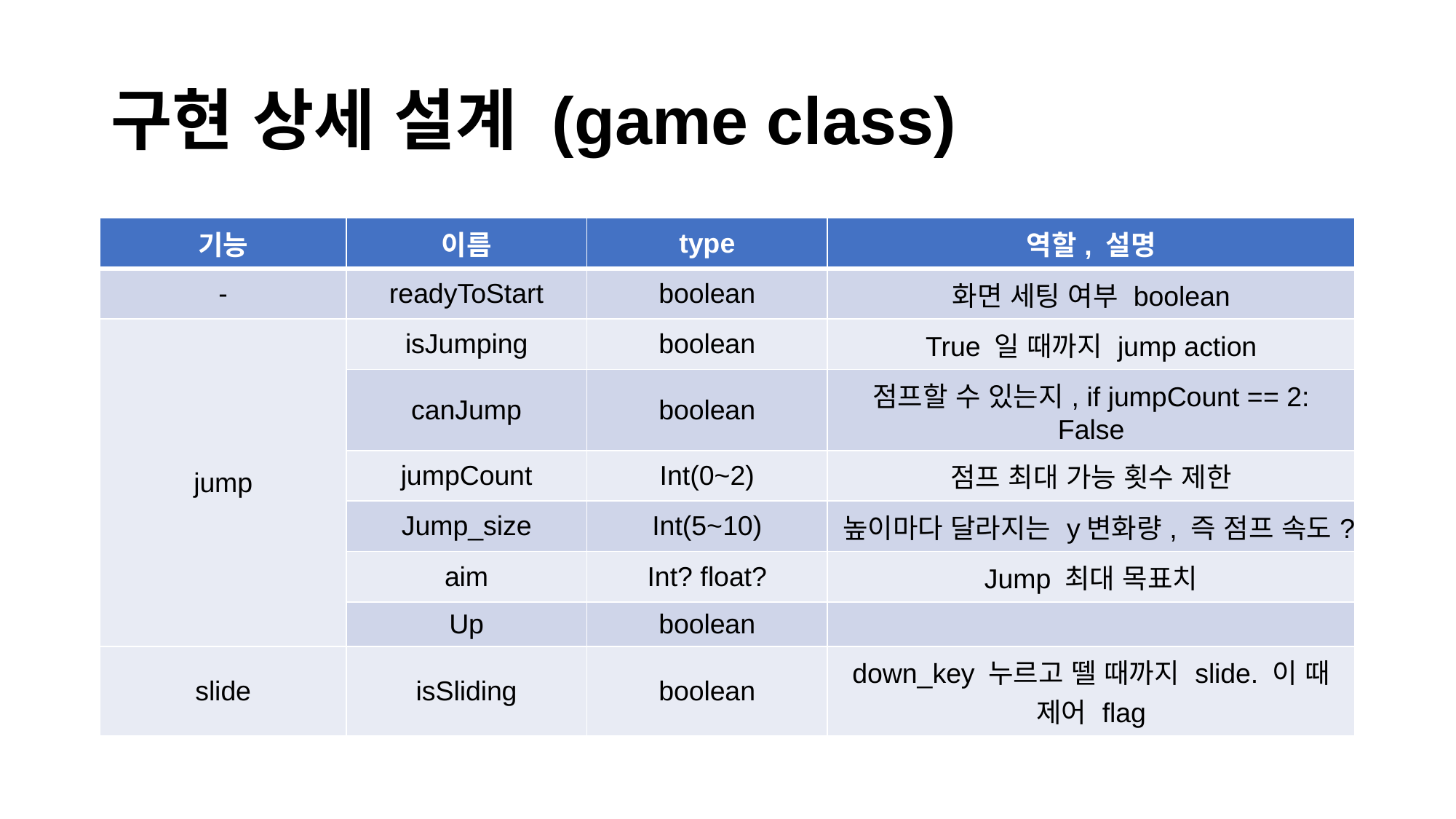

# 구현 상세 설계 (game class)
| 기능 | 이름 | type | 역할, 설명 |
| --- | --- | --- | --- |
| - | readyToStart | boolean | 화면 세팅 여부 boolean |
| jump | isJumping | boolean | True 일 때까지 jump action |
|  | canJump | boolean | 점프할 수 있는지, if jumpCount == 2: False |
| get\_info | jumpCount | Int(0~2) | 점프 최대 가능 횟수 제한 |
| edit\_score | Jump\_size | Int(5~10) | 높이마다 달라지는 y변화량, 즉 점프 속도? |
| db\_add | aim | Int? float? | Jump 최대 목표치 |
|  | Up | boolean |  |
| slide | isSliding | boolean | down\_key 누르고 뗄 때까지 slide. 이 때 제어 flag |